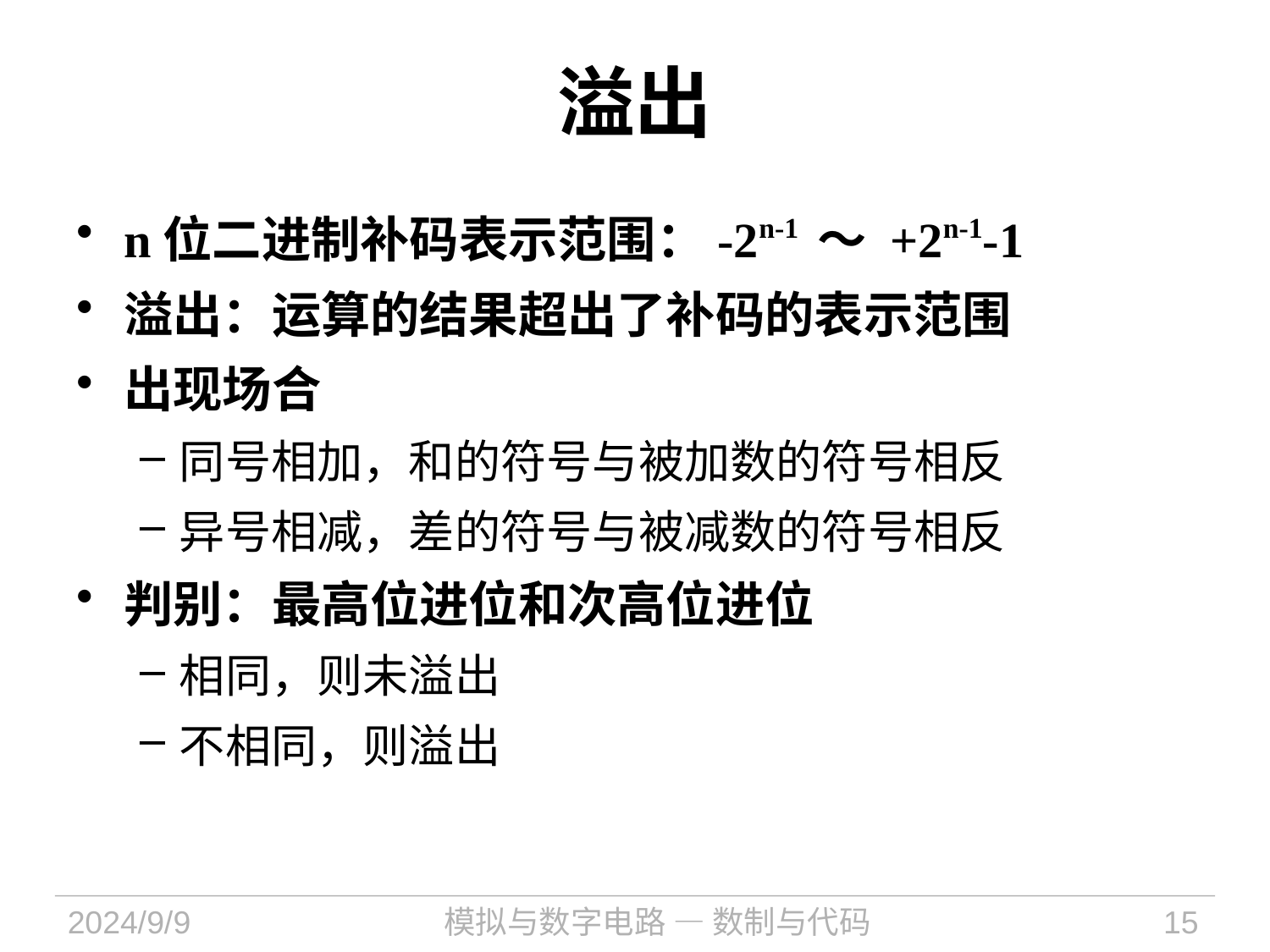

# 溢出
n位二进制补码表示范围：-2n-1 ～ +2n-1-1
溢出：运算的结果超出了补码的表示范围
出现场合
同号相加，和的符号与被加数的符号相反
异号相减，差的符号与被减数的符号相反
判别：最高位进位和次高位进位
相同，则未溢出
不相同，则溢出
2024/9/9
模拟与数字电路 — 数制与代码
15